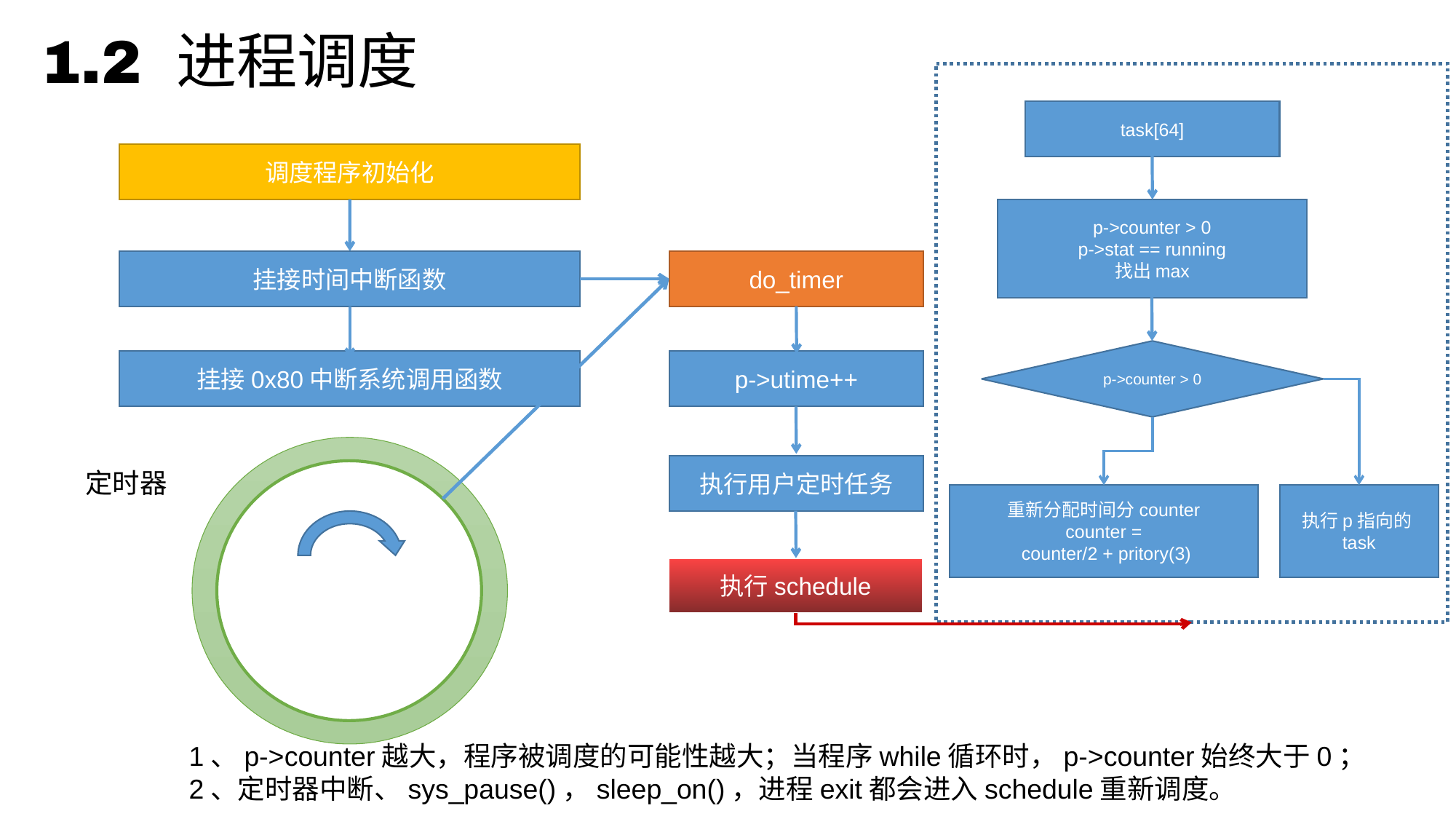

# 1.2 进程调度

task[64]
调度程序初始化
p->counter > 0
p->stat == running
找出max
挂接时间中断函数
do_timer
p->counter > 0
挂接0x80中断系统调用函数
p->utime++

执行用户定时任务
定时器

重新分配时间分counter
counter =
 counter/2 + pritory(3)
执行p指向的task

执行schedule
1、p->counter越大，程序被调度的可能性越大；当程序while循环时，p->counter始终大于0；
2、定时器中断、sys_pause()，sleep_on()，进程exit都会进入schedule重新调度。